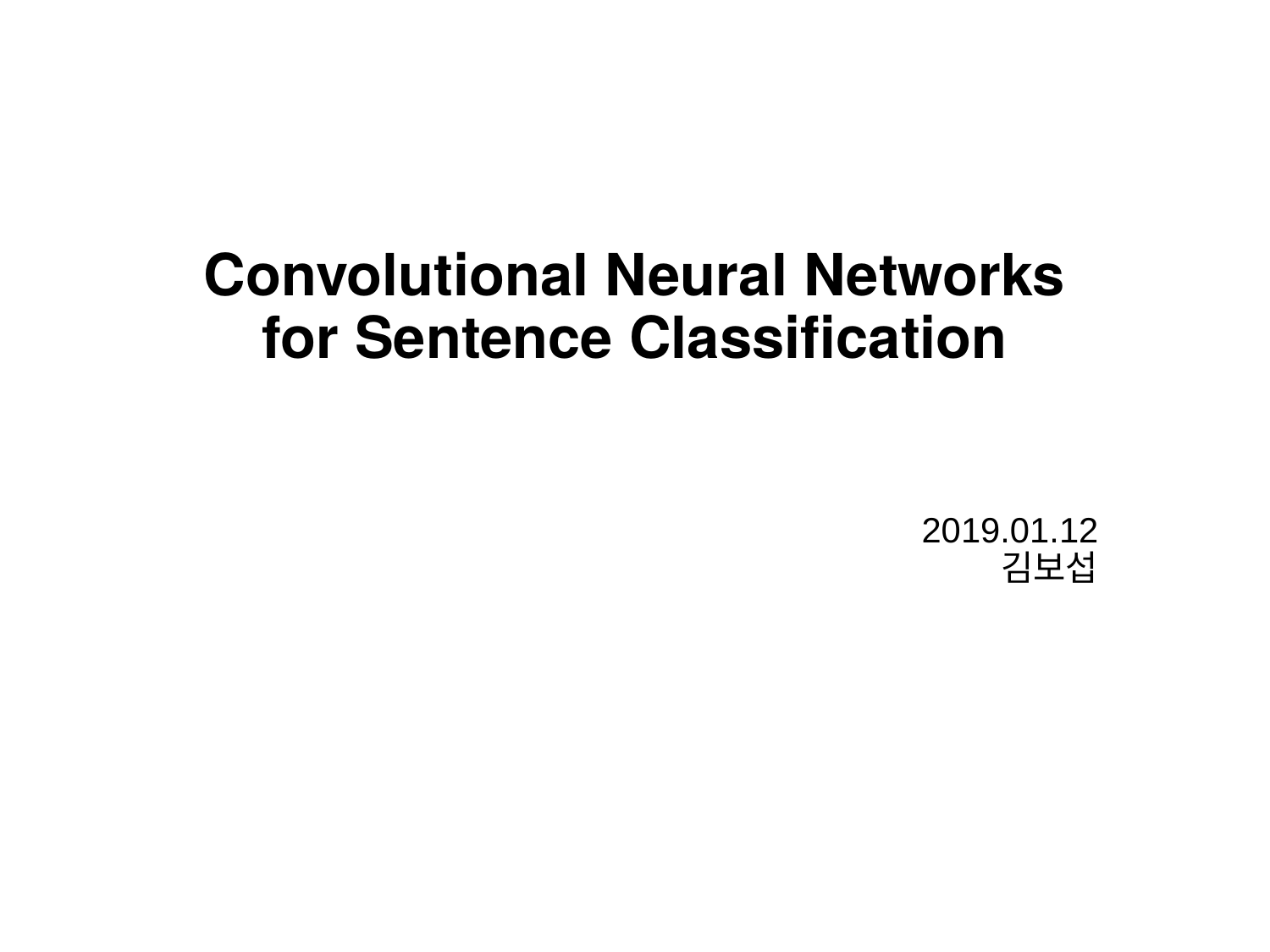

# Convolutional Neural Networks for Sentence Classification
2019.01.12
김보섭